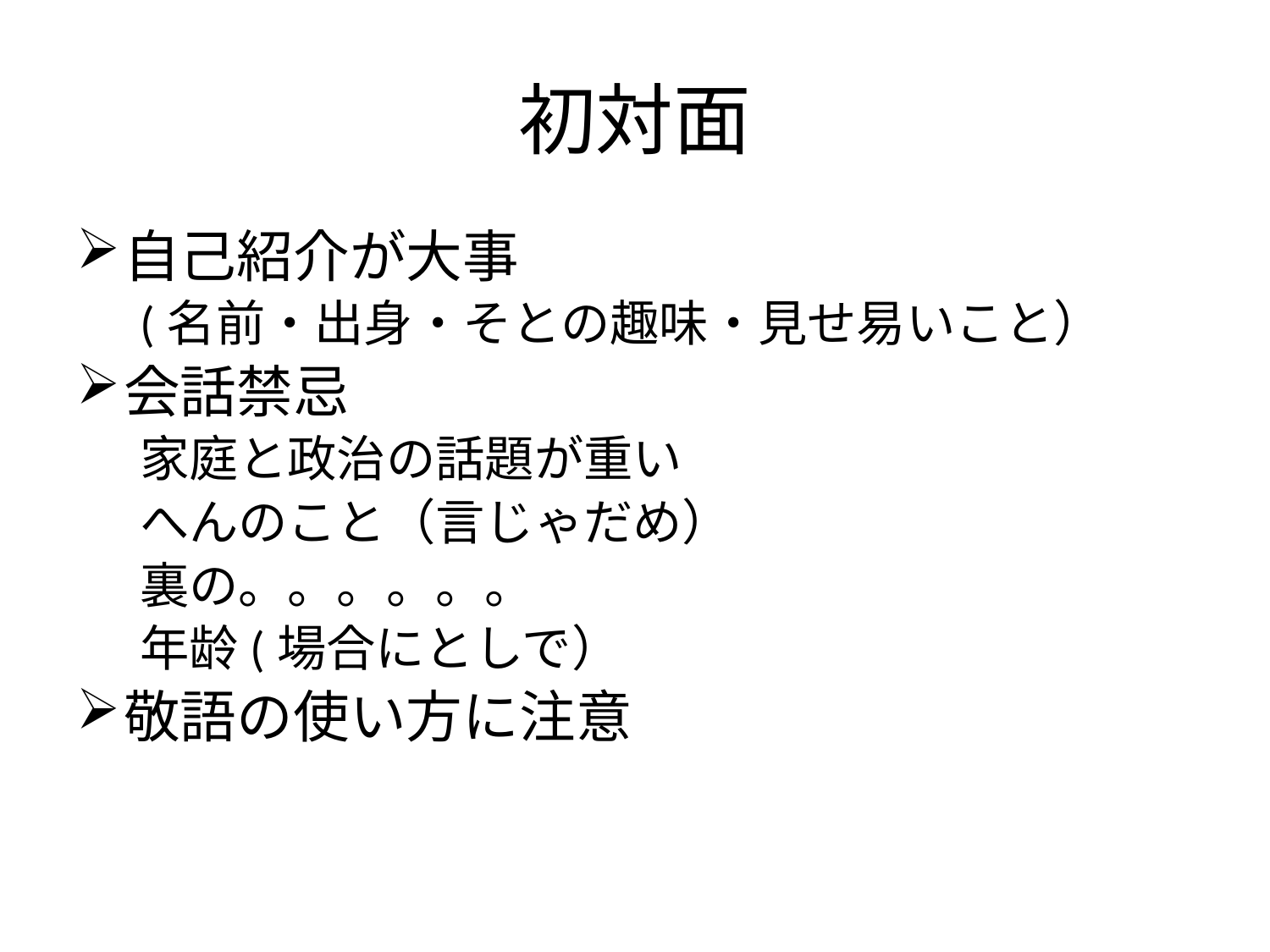

# 初対面
自己紹介が大事
(名前・出身・そとの趣味・見せ易いこと）
会話禁忌
家庭と政治の話題が重い
へんのこと（言じゃだめ）
裏の。。。。。。
年龄(場合にとしで）
敬語の使い方に注意